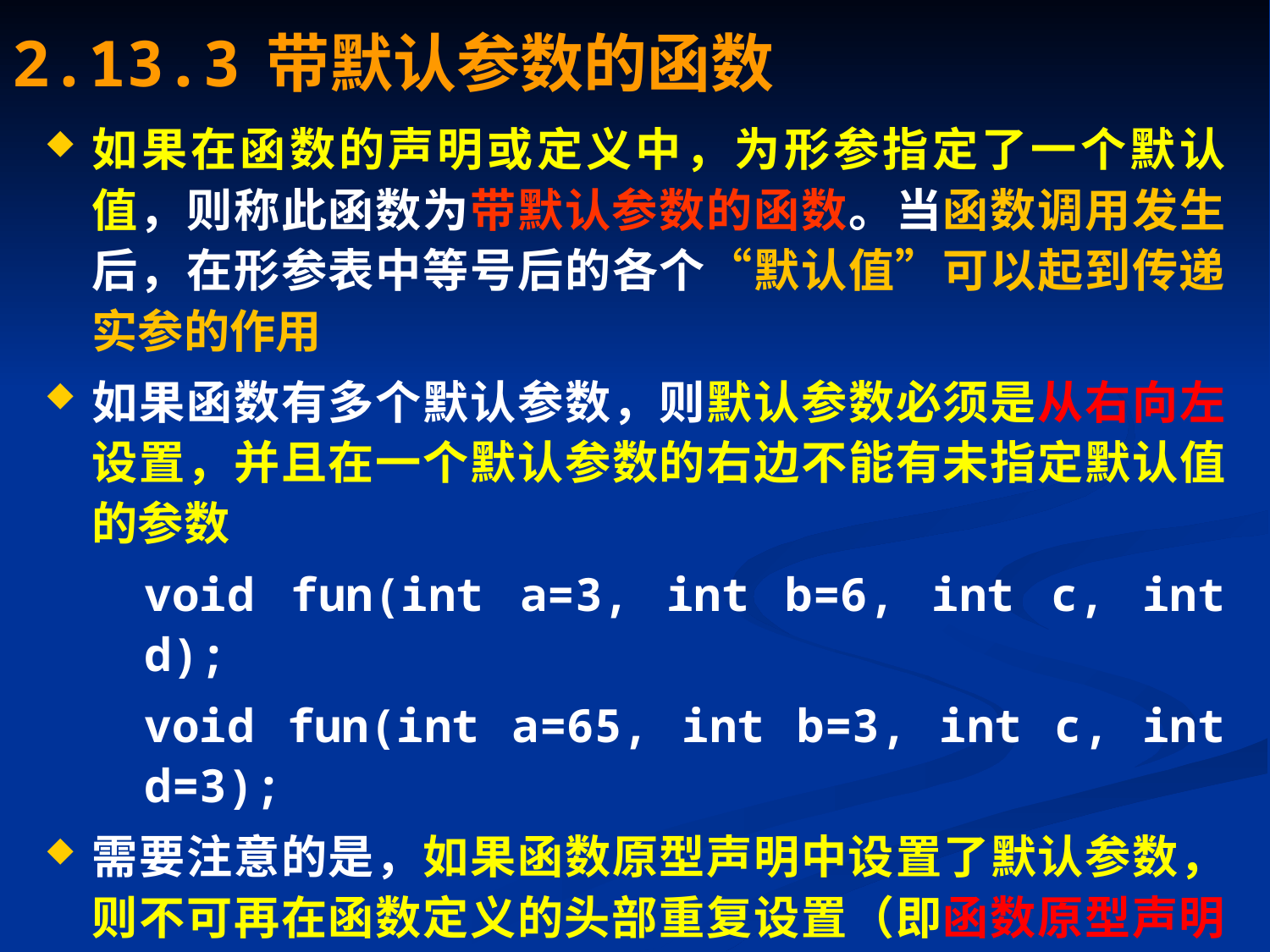

2.13.3	带默认参数的函数
如果在函数的声明或定义中，为形参指定了一个默认值，则称此函数为带默认参数的函数。当函数调用发生后，在形参表中等号后的各个“默认值”可以起到传递实参的作用
如果函数有多个默认参数，则默认参数必须是从右向左设置，并且在一个默认参数的右边不能有未指定默认值的参数
void fun(int a=3, int b=6, int c, int d);
void fun(int a=65, int b=3, int c, int d=3);
需要注意的是，如果函数原型声明中设置了默认参数，则不可再在函数定义的头部重复设置（即函数原型声明和定义头部只能有一处设置默认参数，不可同时设置），否则编译时出错